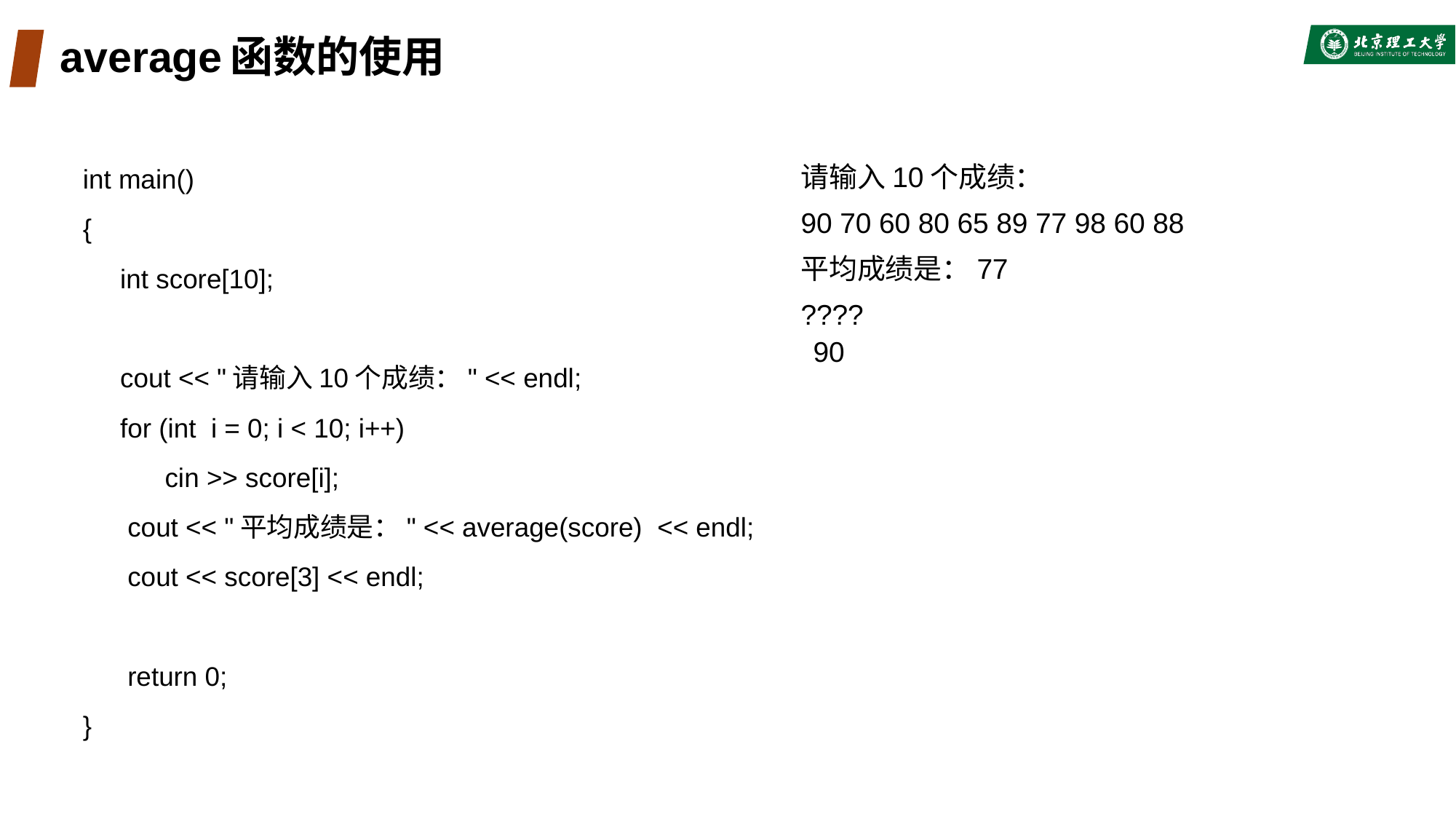

# average函数的使用
int main()
{
     int score[10];

     cout << "请输入10个成绩：" << endl;
     for (int  i = 0; i < 10; i++)
           cin >> score[i];
      cout << "平均成绩是：" << average(score)  << endl;
      cout << score[3] << endl;

      return 0;
}
请输入10个成绩：
90 70 60 80 65 89 77 98 60 88
平均成绩是：77
????
90